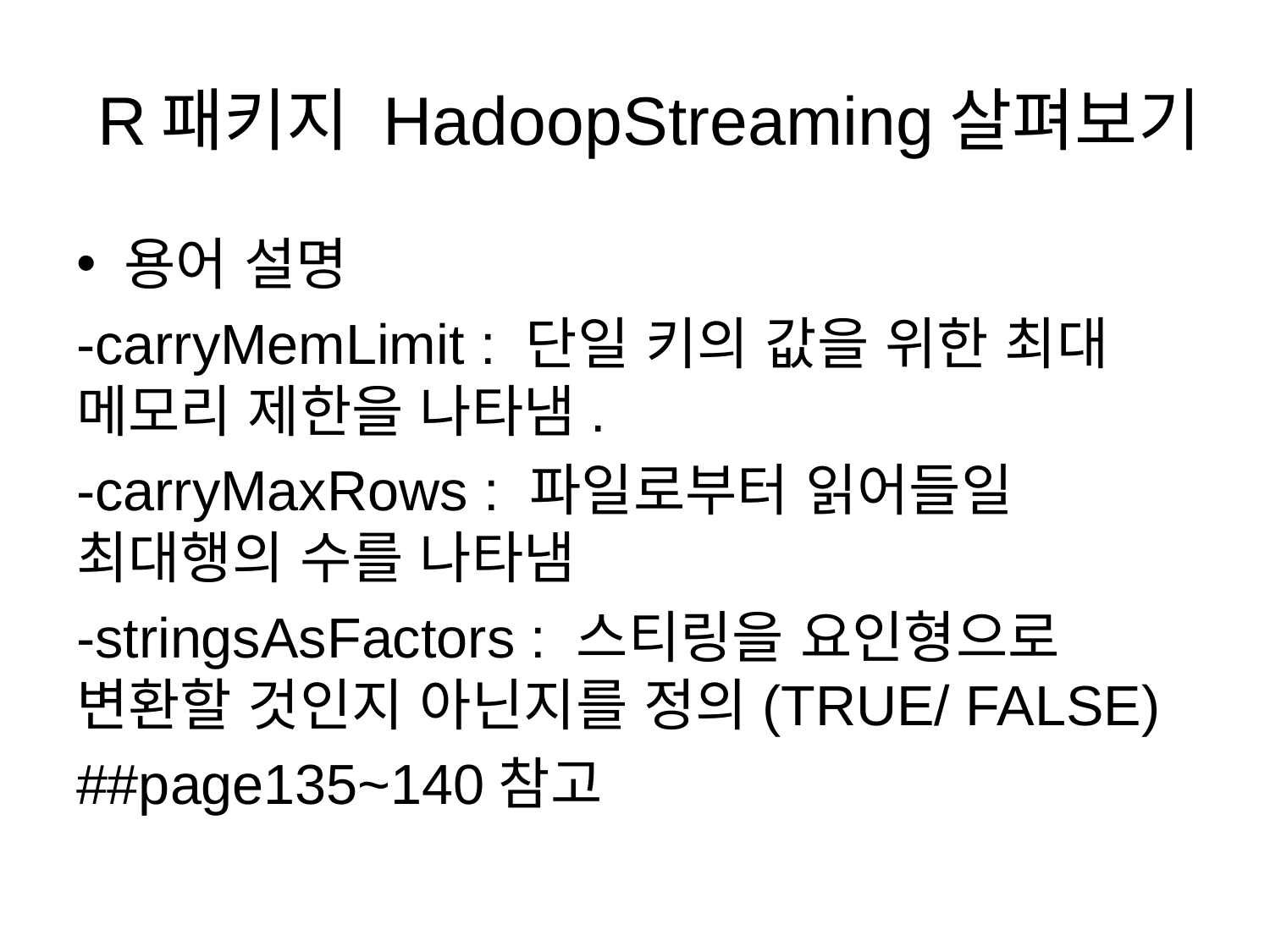

# R패키지 HadoopStreaming살펴보기
용어 설명
-carryMemLimit : 단일 키의 값을 위한 최대 메모리 제한을 나타냄.
-carryMaxRows : 파일로부터 읽어들일 최대행의 수를 나타냄
-stringsAsFactors : 스티링을 요인형으로 변환할 것인지 아닌지를 정의(TRUE/ FALSE)
##page135~140참고